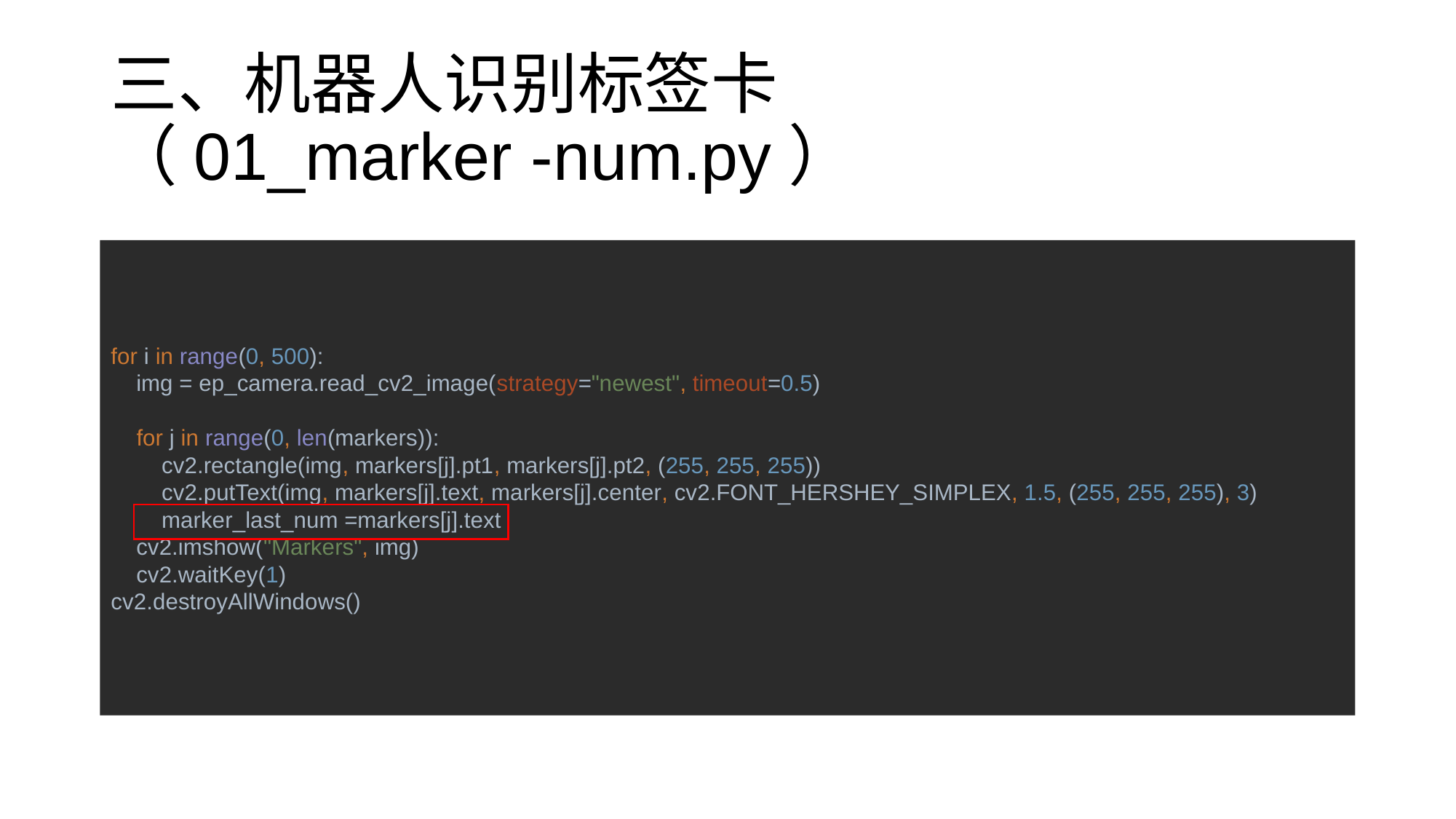

# 三、机器人识别标签卡 （01_marker -num.py）
for i in range(0, 500):
    img = ep_camera.read_cv2_image(strategy="newest", timeout=0.5)
    for j in range(0, len(markers)):
        cv2.rectangle(img, markers[j].pt1, markers[j].pt2, (255, 255, 255))
        cv2.putText(img, markers[j].text, markers[j].center, cv2.FONT_HERSHEY_SIMPLEX, 1.5, (255, 255, 255), 3)
        marker_last_num =markers[j].text
    cv2.imshow("Markers", img)
    cv2.waitKey(1)
cv2.destroyAllWindows()